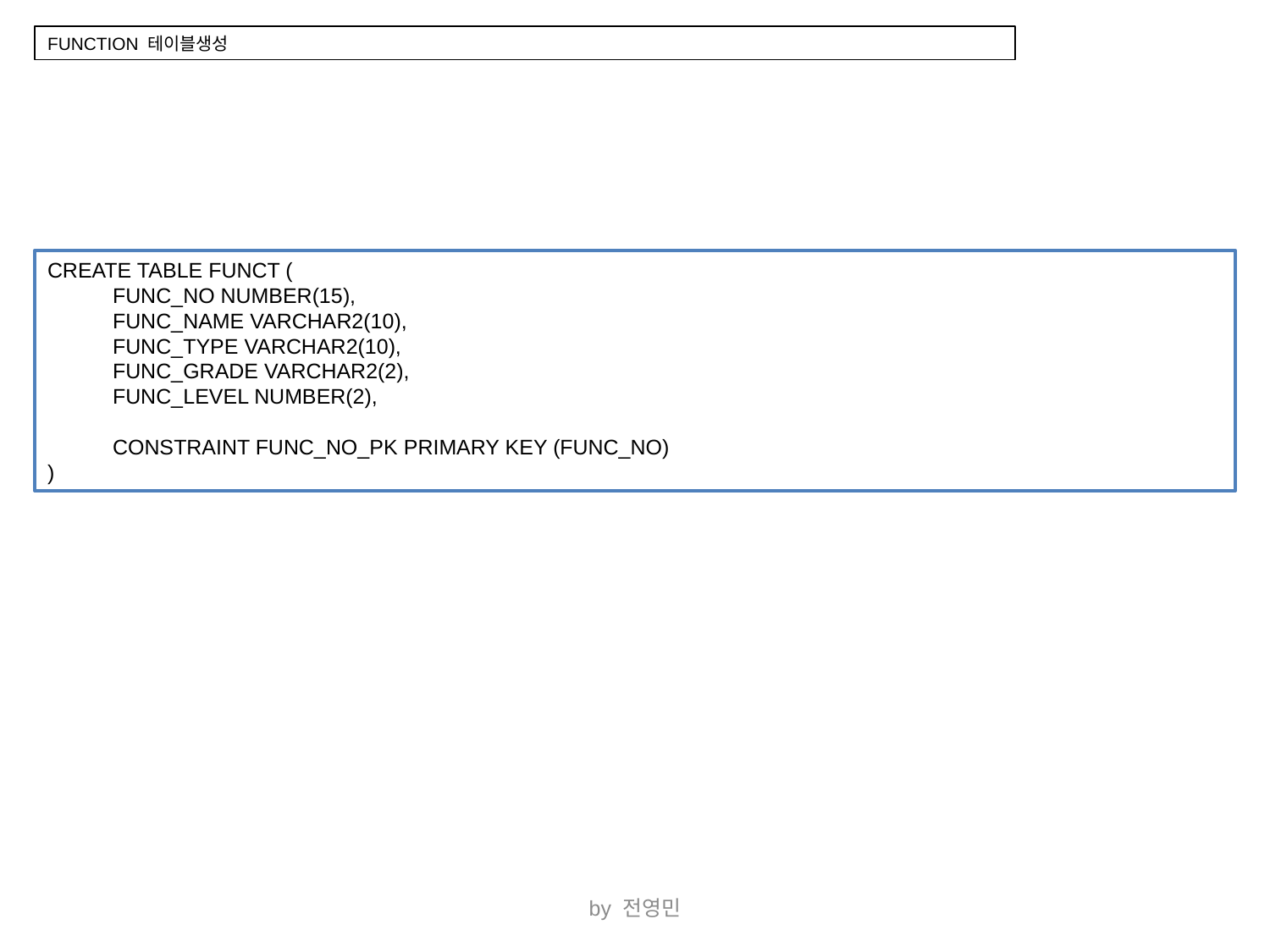

FUNCTION 테이블생성
CREATE TABLE FUNCT (
           FUNC_NO NUMBER(15),
           FUNC_NAME VARCHAR2(10),
           FUNC_TYPE VARCHAR2(10),
           FUNC_GRADE VARCHAR2(2),
           FUNC_LEVEL NUMBER(2),

           CONSTRAINT FUNC_NO_PK PRIMARY KEY (FUNC_NO)
)
by 전영민